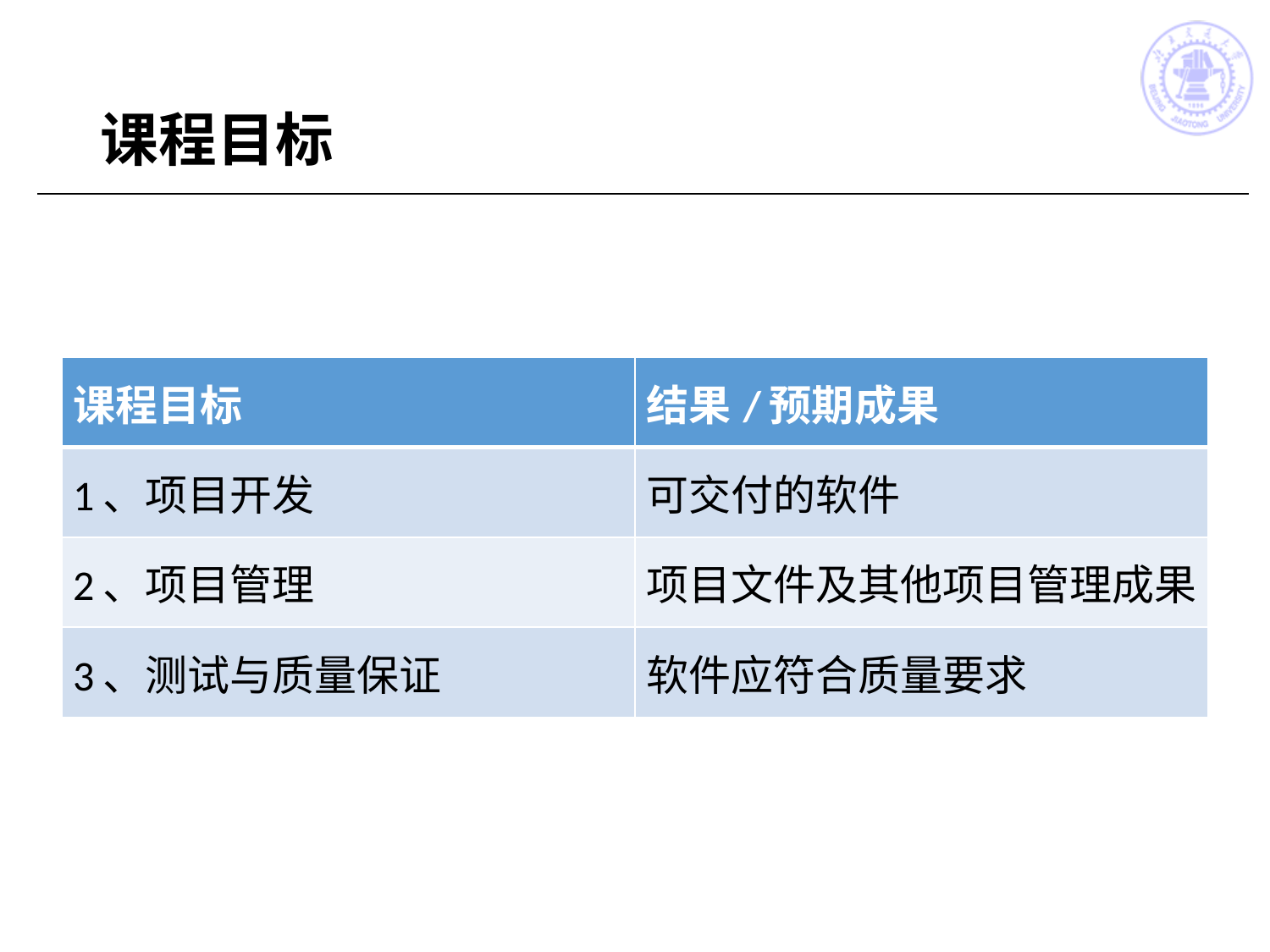

# 课程目标
| 课程目标 | 结果/预期成果 |
| --- | --- |
| 1、项目开发 | 可交付的软件 |
| 2、项目管理 | 项目文件及其他项目管理成果 |
| 3、测试与质量保证 | 软件应符合质量要求 |